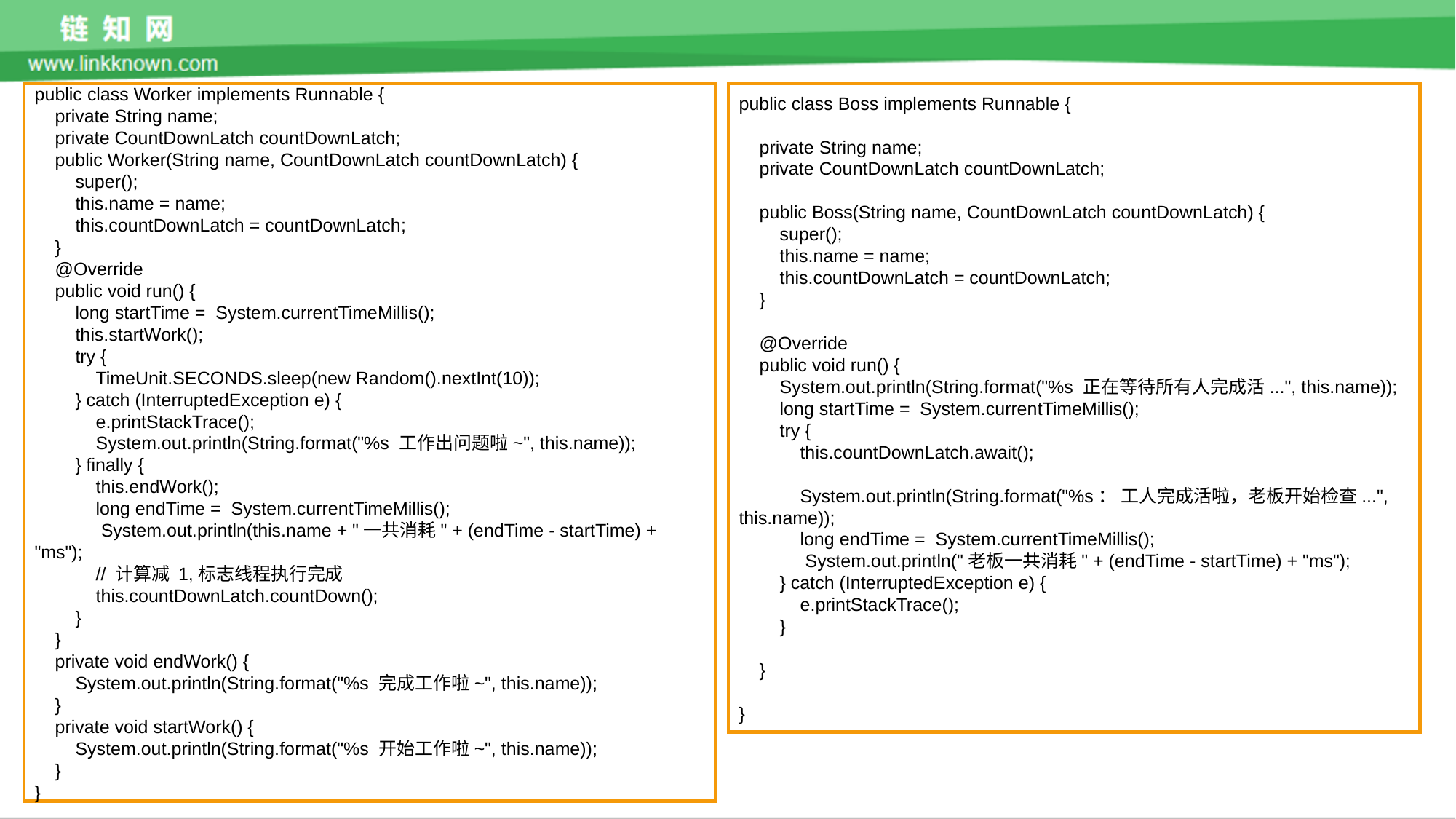

public class Worker implements Runnable {
    private String name;
    private CountDownLatch countDownLatch;
    public Worker(String name, CountDownLatch countDownLatch) {
        super();
        this.name = name;
        this.countDownLatch = countDownLatch;
    }
    @Override
    public void run() {
        long startTime =  System.currentTimeMillis();
        this.startWork();
        try {
            TimeUnit.SECONDS.sleep(new Random().nextInt(10));
        } catch (InterruptedException e) {
            e.printStackTrace();
            System.out.println(String.format("%s 工作出问题啦~", this.name));
        } finally {
            this.endWork();
            long endTime =  System.currentTimeMillis();
             System.out.println(this.name + "一共消耗" + (endTime - startTime) + "ms");
            // 计算减 1,标志线程执行完成
            this.countDownLatch.countDown();
        }
    }
    private void endWork() {
        System.out.println(String.format("%s 完成工作啦~", this.name));
    }
    private void startWork() {
        System.out.println(String.format("%s 开始工作啦~", this.name));
    }
}
public class Boss implements Runnable {

    private String name;
    private CountDownLatch countDownLatch;

    public Boss(String name, CountDownLatch countDownLatch) {
        super();
        this.name = name;
        this.countDownLatch = countDownLatch;
    }

    @Override
    public void run() {
        System.out.println(String.format("%s 正在等待所有人完成活...", this.name));
        long startTime =  System.currentTimeMillis();
        try {
            this.countDownLatch.await();

            System.out.println(String.format("%s： 工人完成活啦，老板开始检查...", this.name));
            long endTime =  System.currentTimeMillis();
             System.out.println("老板一共消耗" + (endTime - startTime) + "ms");
        } catch (InterruptedException e) {
            e.printStackTrace();
        }

    }

}